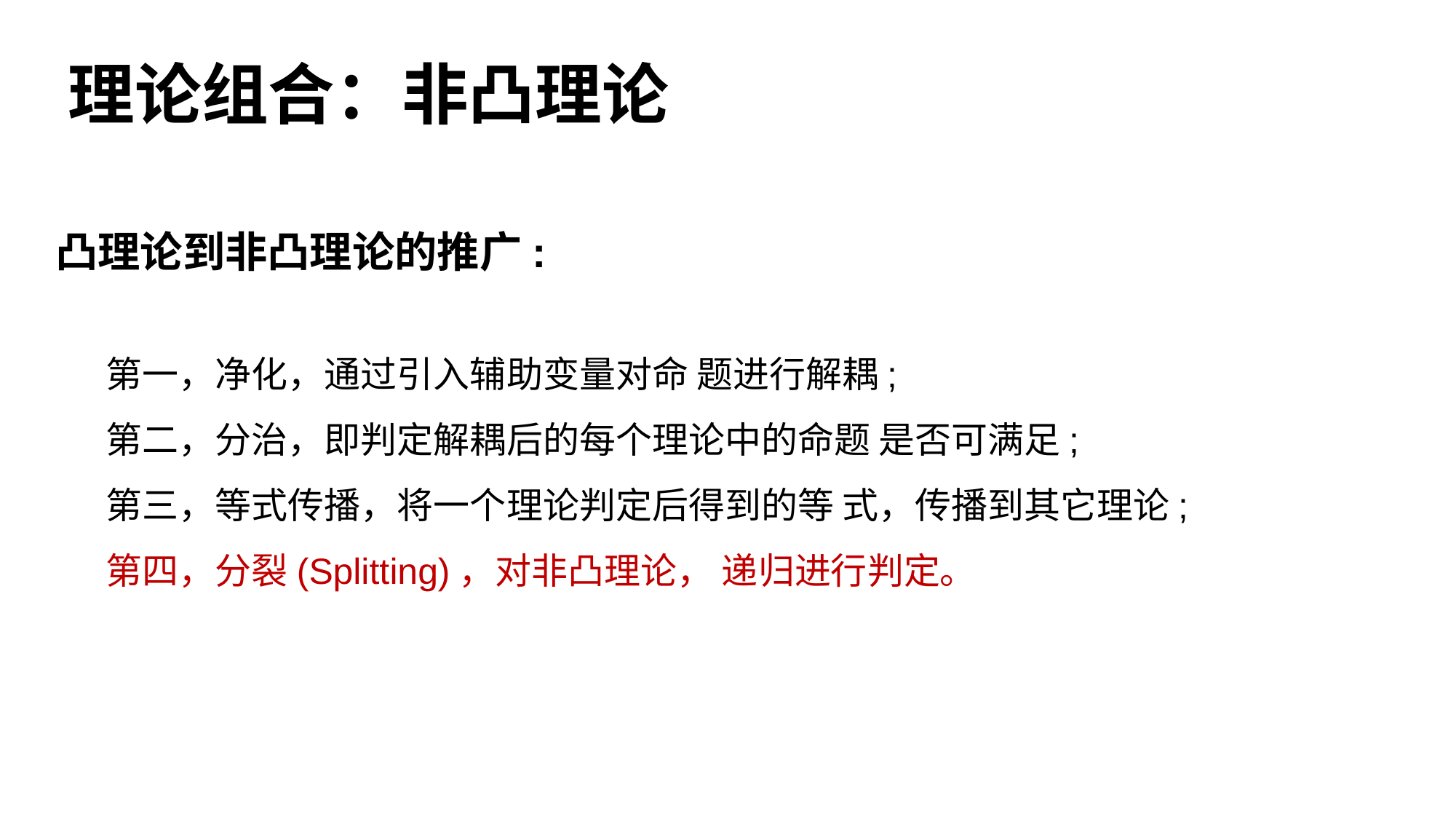

# 理论组合：非凸理论
凸理论到非凸理论的推广:
第一，净化，通过引入辅助变量对命 题进行解耦;
第二，分治，即判定解耦后的每个理论中的命题 是否可满足;
第三，等式传播，将一个理论判定后得到的等 式，传播到其它理论;
第四，分裂(Splitting)，对非凸理论， 递归进行判定。